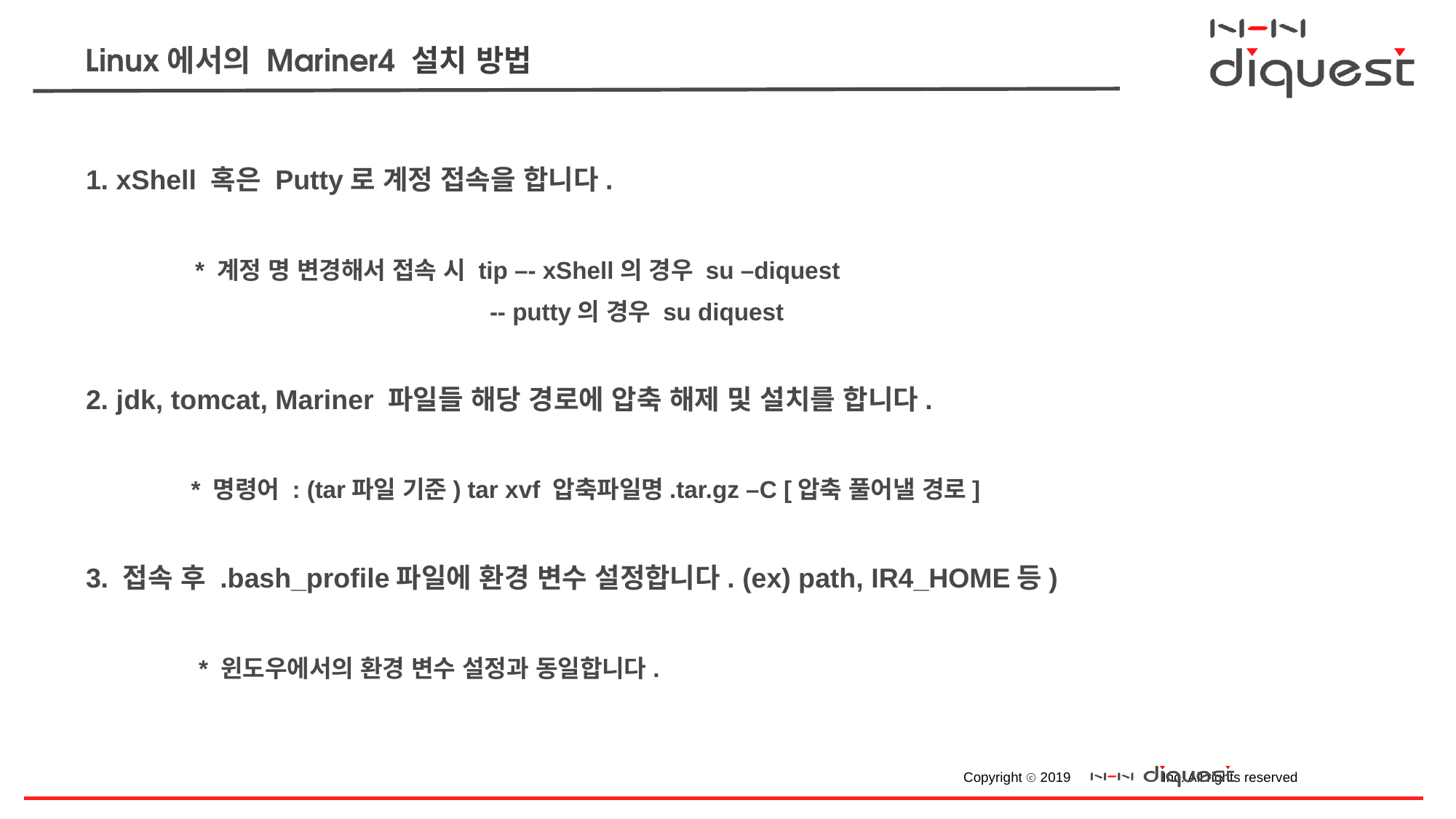

# Linux에서의 Mariner4 설치 방법
1. xShell 혹은 Putty로 계정 접속을 합니다.

	* 계정 명 변경해서 접속 시 tip –- xShell의 경우 su –diquest
                                                            -- putty의 경우 su diquest

2. jdk, tomcat, Mariner 파일들 해당 경로에 압축 해제 및 설치를 합니다.

              * 명령어 : (tar파일 기준) tar xvf 압축파일명.tar.gz –C [압축 풀어낼 경로]

3. 접속 후 .bash_profile파일에 환경 변수 설정합니다. (ex) path, IR4_HOME등)

               * 윈도우에서의 환경 변수 설정과 동일합니다.